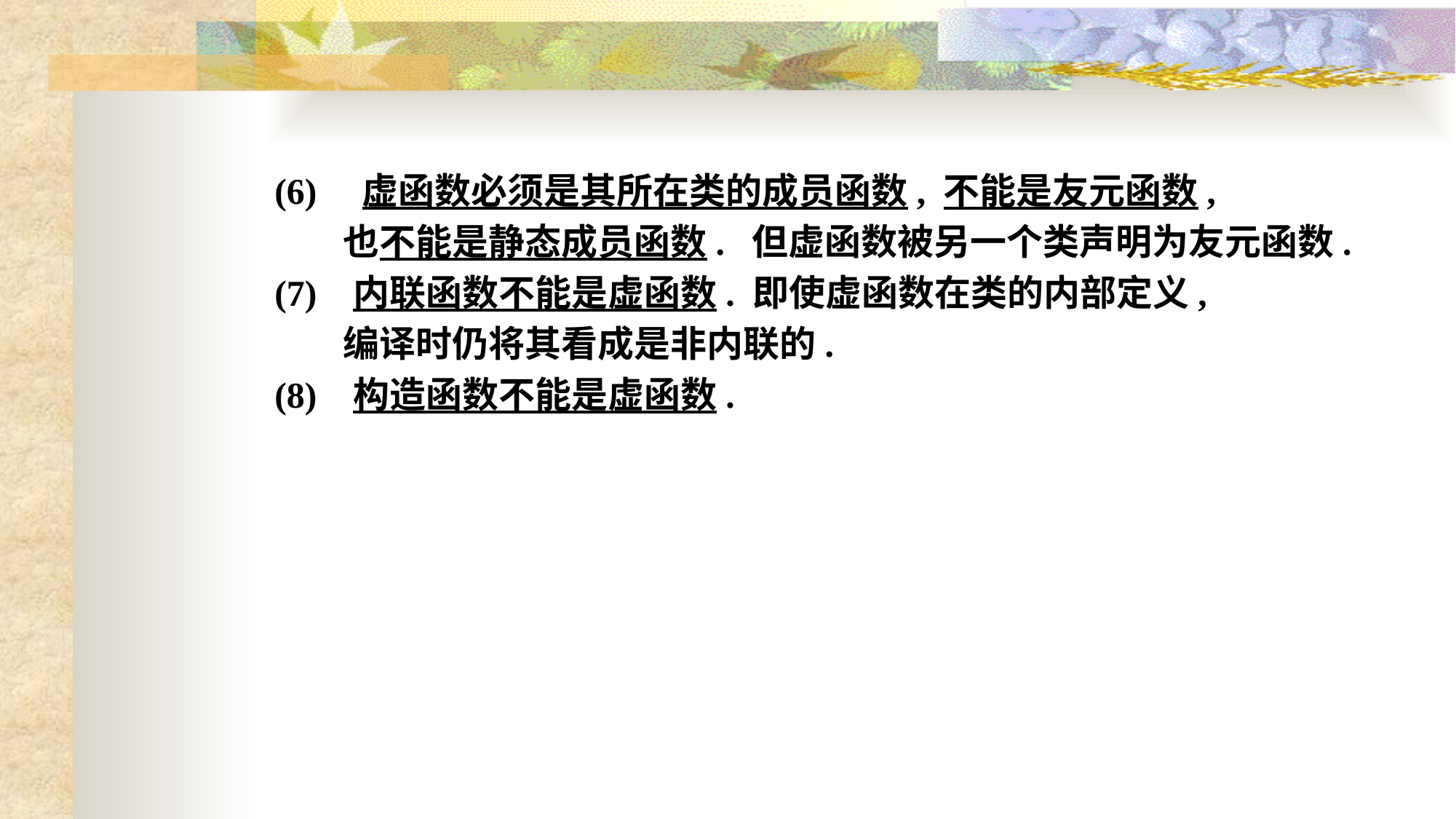

(6)    虚函数必须是其所在类的成员函数, 不能是友元函数,
              也不能是静态成员函数.  但虚函数被另一个类声明为友元函数.
      (7)   内联函数不能是虚函数. 即使虚函数在类的内部定义,
              编译时仍将其看成是非内联的.
      (8)   构造函数不能是虚函数.